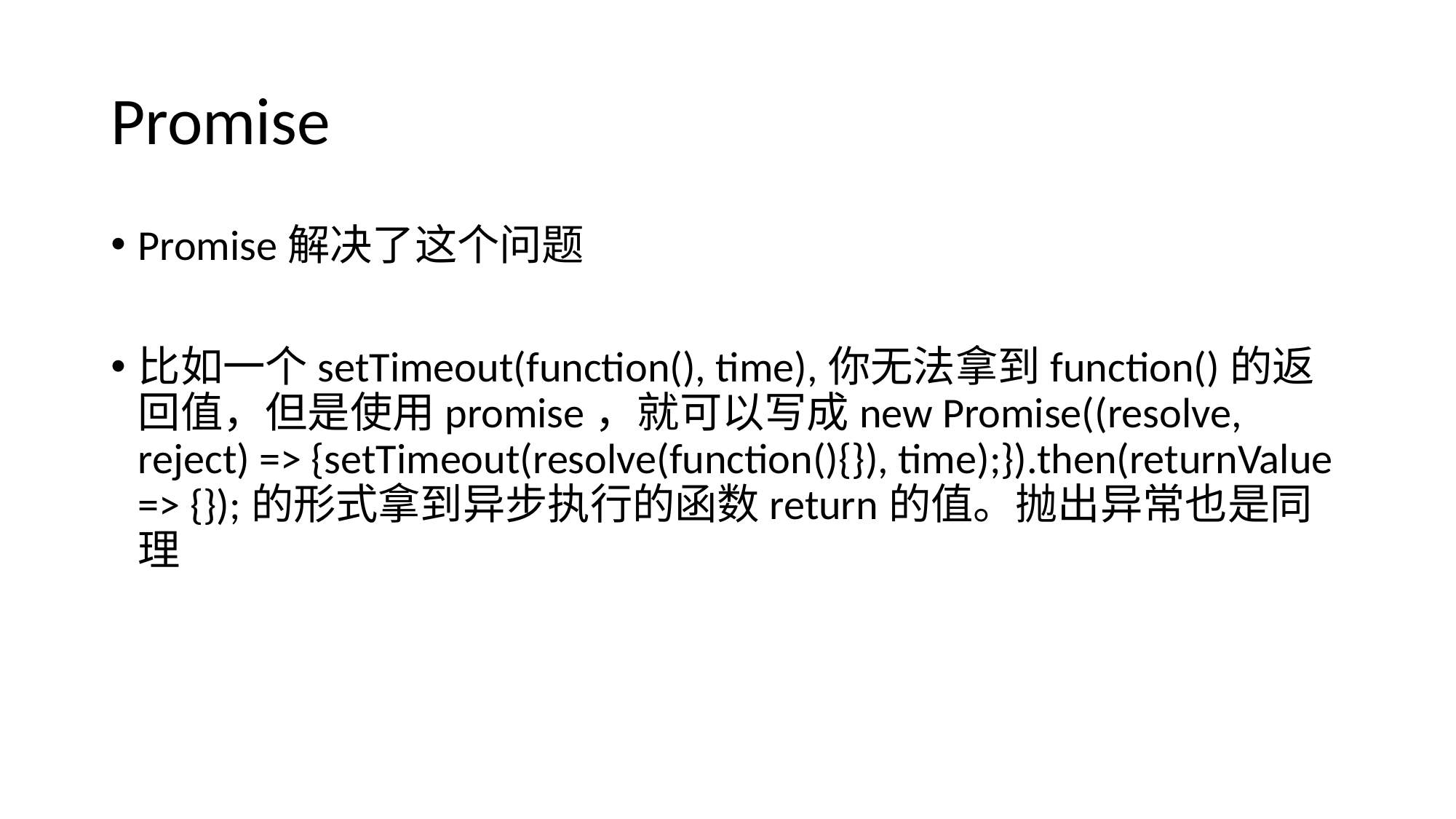

# Promise
Promise解决了这个问题

比如一个setTimeout(function(), time),你无法拿到function()的返回值，但是使用promise，就可以写成new Promise((resolve, reject) => {setTimeout(resolve(function(){}), time);}).then(returnValue => {});的形式拿到异步执行的函数return的值。抛出异常也是同理